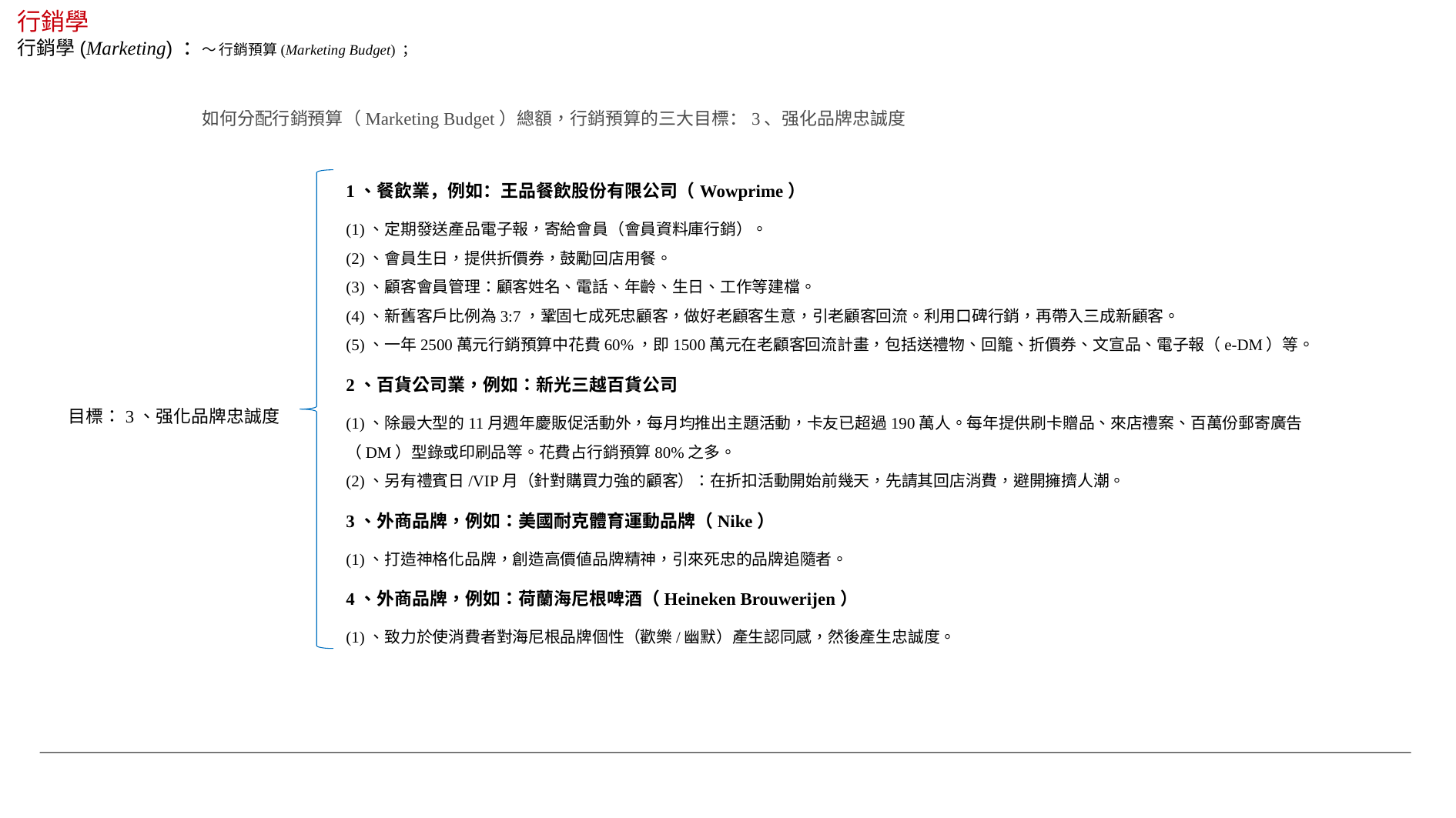

行銷學
行銷學(Marketing) ：～ 行銷預算(Marketing Budget) ；
如何分配行銷預算（Marketing Budget）總額，行銷預算的三大目標：3、强化品牌忠誠度
1、餐飲業，例如：王品餐飲股份有限公司（Wowprime）

(1)、定期發送產品電子報，寄給會員（會員資料庫行銷）。
(2)、會員生日，提供折價券，鼓勵回店用餐。
(3)、顧客會員管理：顧客姓名、電話、年齡、生日、工作等建檔。
(4)、新舊客戶比例為3:7，鞏固七成死忠顧客，做好老顧客生意，引老顧客回流。利用口碑行銷，再帶入三成新顧客。
(5)、一年2500萬元行銷預算中花費60%，即1500萬元在老顧客回流計畫，包括送禮物、回籠、折價券、文宣品、電子報（e-DM）等。
2、百貨公司業，例如：新光三越百貨公司
目標：3、强化品牌忠誠度
(1)、除最大型的11月週年慶販促活動外，每月均推出主題活動，卡友已超過190萬人。每年提供刷卡贈品、來店禮案、百萬份郵寄廣告（DM）型錄或印刷品等。花費占行銷預算80%之多。
(2)、另有禮賓日/VIP月（針對購買力強的顧客）：在折扣活動開始前幾天，先請其回店消費，避開擁擠人潮。
3、外商品牌，例如：美國耐克體育運動品牌（Nike）
(1)、打造神格化品牌，創造高價値品牌精神，引來死忠的品牌追隨者。
4、外商品牌，例如：荷蘭海尼根啤酒（Heineken Brouwerijen）
(1)、致力於使消費者對海尼根品牌個性（歡樂/幽默）產生認同感，然後產生忠誠度。